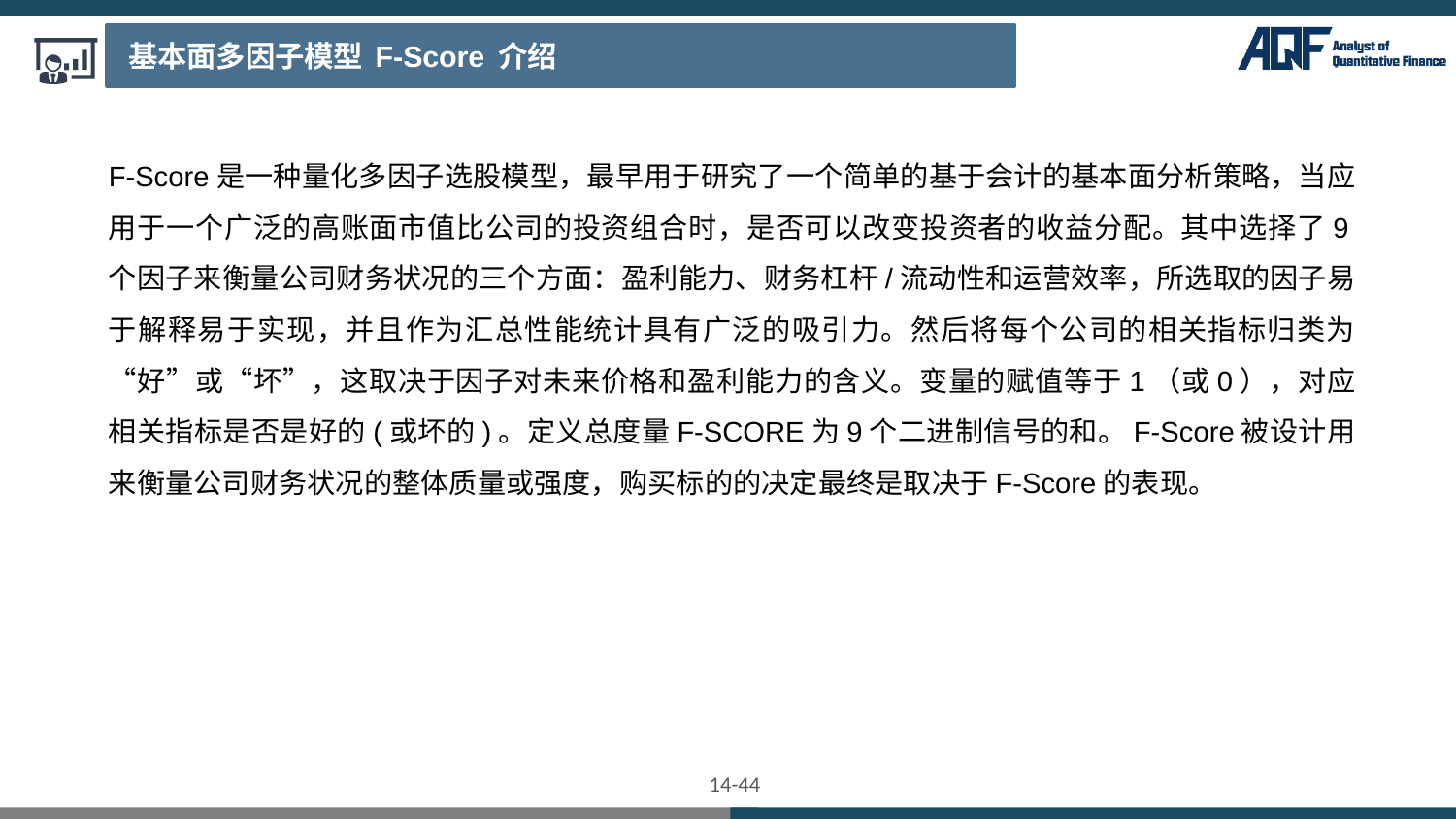

基本面多因子模型 F-Score 介绍
F-Score是一种量化多因子选股模型，最早用于研究了一个简单的基于会计的基本面分析策略，当应用于一个广泛的高账面市值比公司的投资组合时，是否可以改变投资者的收益分配。其中选择了9个因子来衡量公司财务状况的三个方面：盈利能力、财务杠杆/流动性和运营效率，所选取的因子易于解释易于实现，并且作为汇总性能统计具有广泛的吸引力。然后将每个公司的相关指标归类为“好”或“坏”，这取决于因子对未来价格和盈利能力的含义。变量的赋值等于1（或0），对应相关指标是否是好的(或坏的)。定义总度量F-SCORE为9个二进制信号的和。F-Score被设计用来衡量公司财务状况的整体质量或强度，购买标的的决定最终是取决于F-Score的表现。